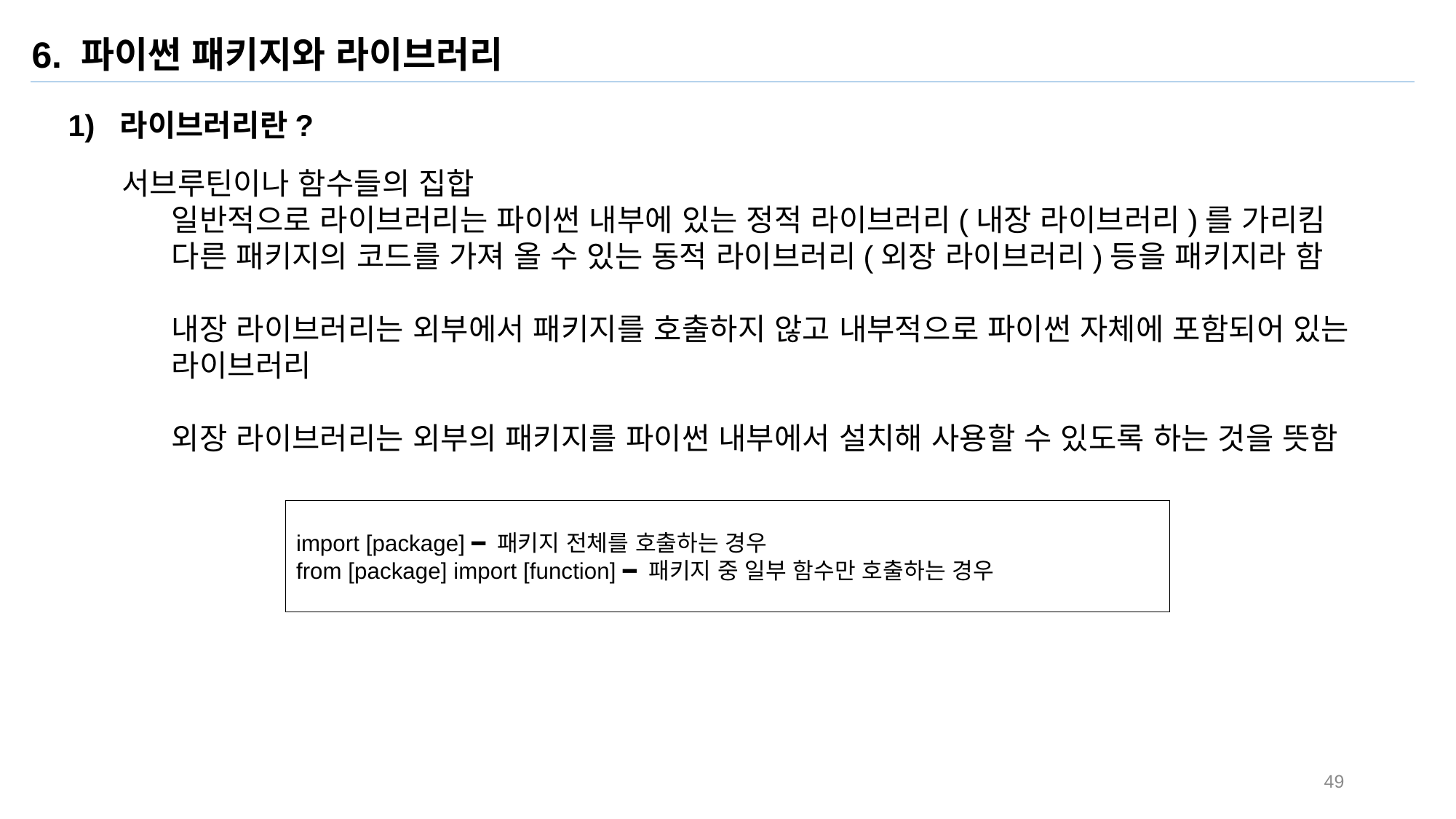

6. 파이썬 패키지와 라이브러리
1)   라이브러리란?
서브루틴이나 함수들의 집합
     일반적으로 라이브러리는 파이썬 내부에 있는 정적 라이브러리(내장 라이브러리)를 가리킴
     다른 패키지의 코드를 가져 올 수 있는 동적 라이브러리(외장 라이브러리)등을 패키지라 함

     내장 라이브러리는 외부에서 패키지를 호출하지 않고 내부적으로 파이썬 자체에 포함되어 있는
     라이브러리

     외장 라이브러리는 외부의 패키지를 파이썬 내부에서 설치해 사용할 수 있도록 하는 것을 뜻함
import [package] ━ 패키지 전체를 호출하는 경우
from [package] import [function] ━ 패키지 중 일부 함수만 호출하는 경우
#1
#2
#3
#4
#5
49